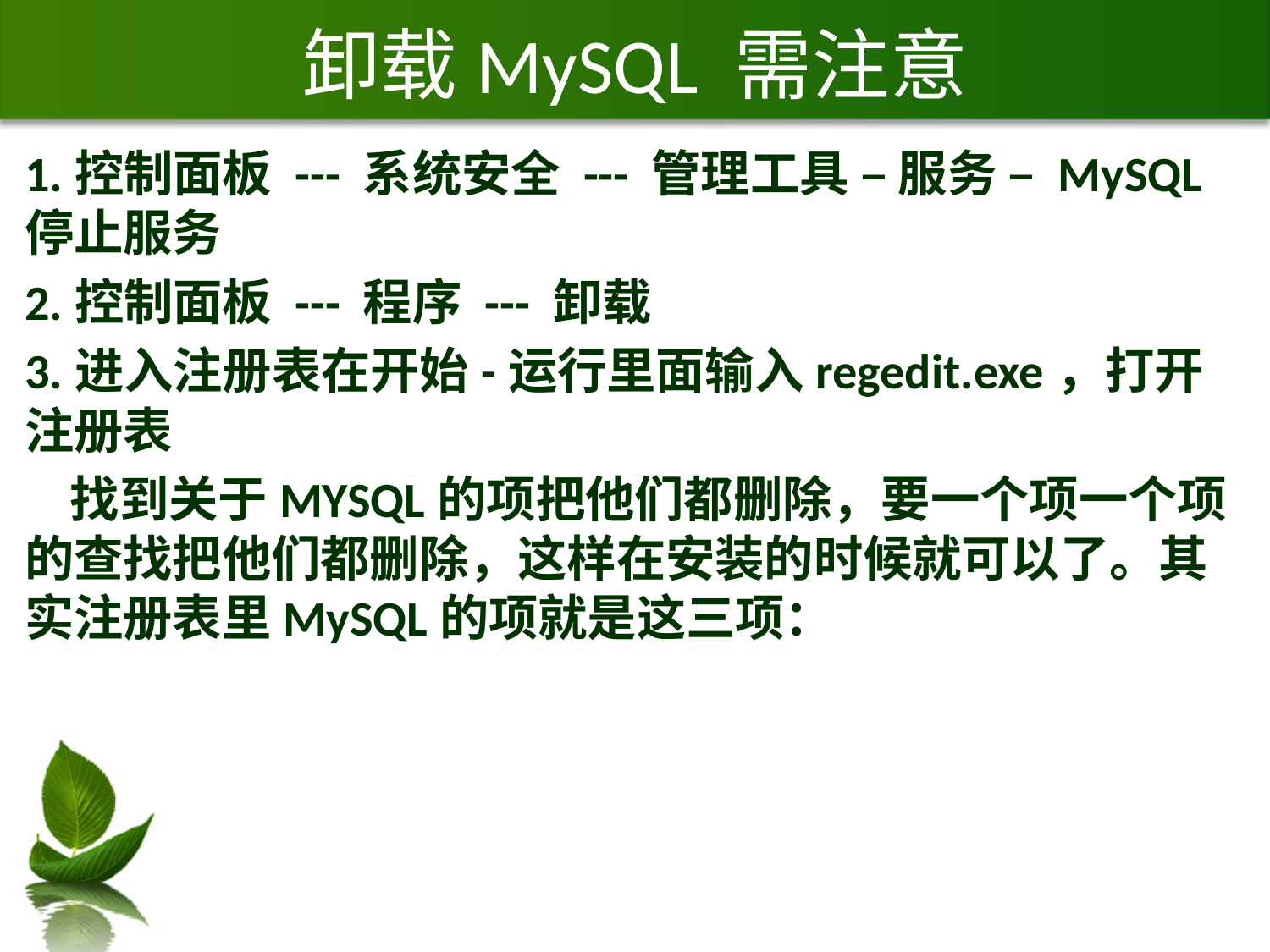

# 卸载MySQL 需注意
1.控制面板 --- 系统安全 --- 管理工具 – 服务 – MySQL停止服务
2.控制面板 --- 程序 --- 卸载
3.进入注册表在开始-运行里面输入regedit.exe，打开注册表
   找到关于MYSQL的项把他们都删除，要一个项一个项的查找把他们都删除，这样在安装的时候就可以了。其实注册表里MySQL的项就是这三项：